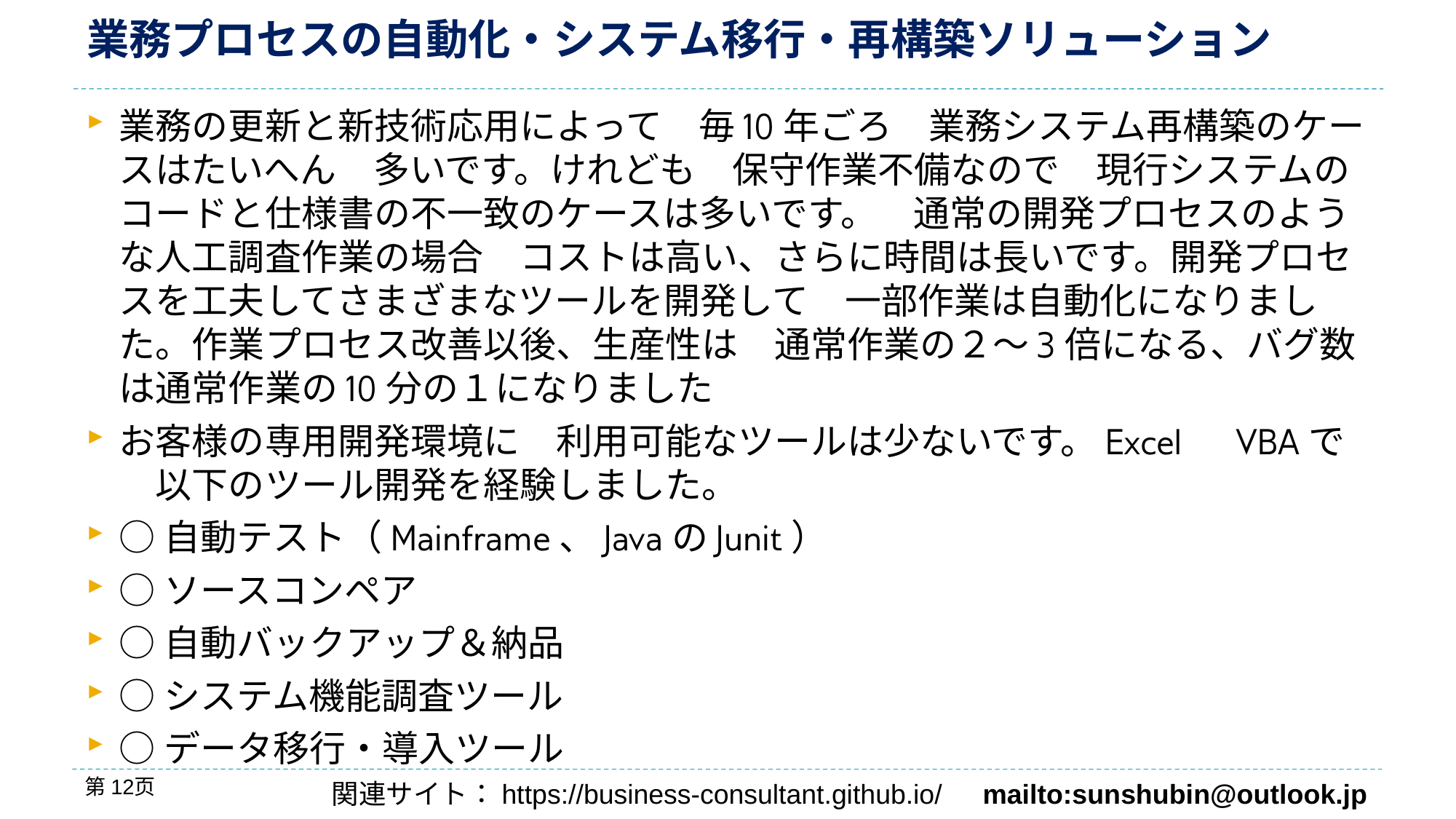

# 業務プロセスの自動化・システム移行・再構築ソリューション
業務の更新と新技術応用によって　毎10年ごろ　業務システム再構築のケースはたいへん　多いです。けれども　保守作業不備なので　現行システムのコードと仕様書の不一致のケースは多いです。　通常の開発プロセスのような人工調査作業の場合　コストは高い、さらに時間は長いです。開発プロセスを工夫してさまざまなツールを開発して　一部作業は自動化になりました。作業プロセス改善以後、生産性は　通常作業の２～3倍になる、バグ数は通常作業の10分の１になりました
お客様の専用開発環境に　利用可能なツールは少ないです。Excel　VBAで　以下のツール開発を経験しました。
○自動テスト（Mainframe、JavaのJunit）
○ソースコンペア
○自動バックアップ＆納品
○システム機能調査ツール
○データ移行・導入ツール
第12页